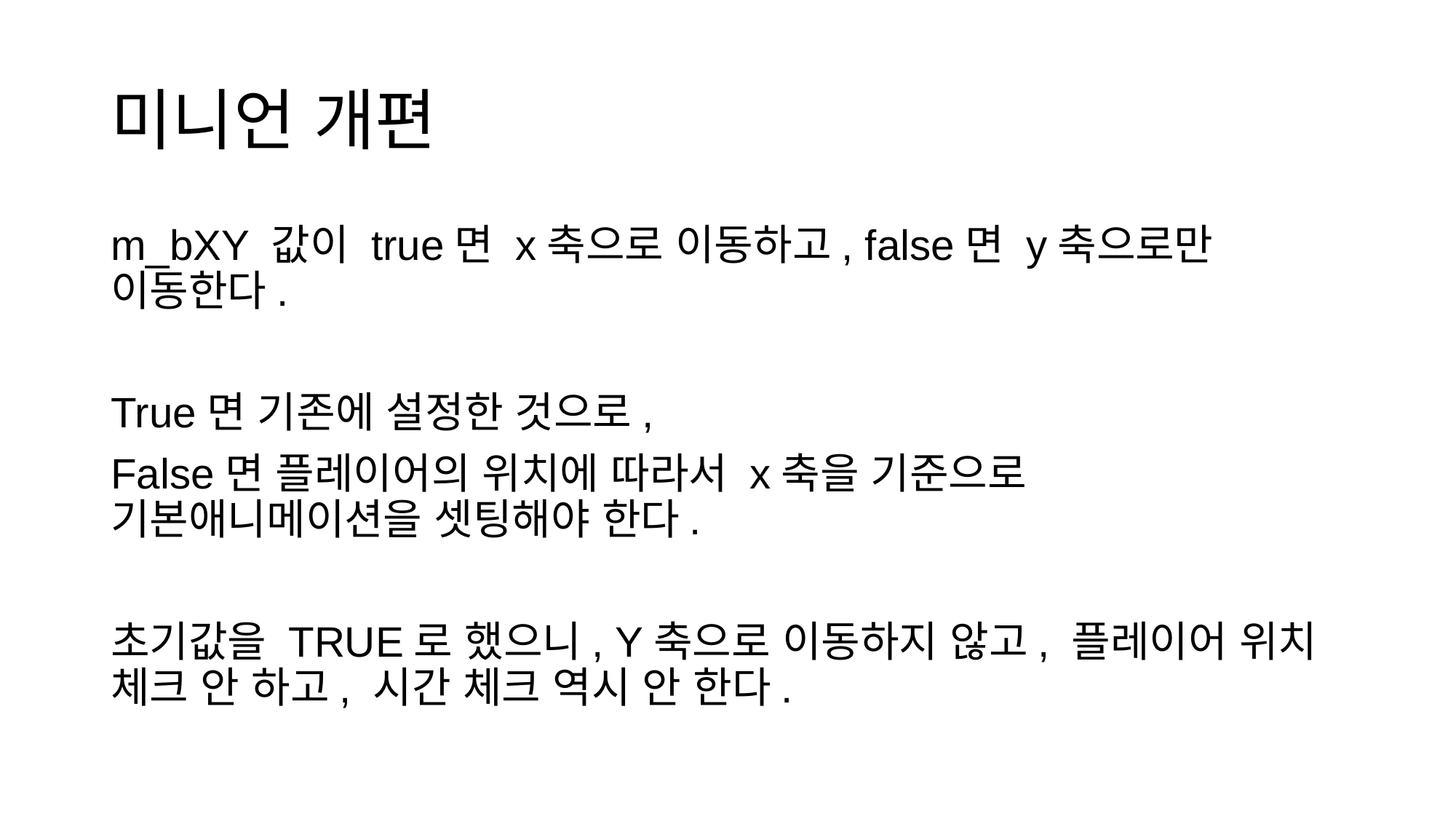

# 미니언 개편
m_bXY 값이 true면 x축으로 이동하고, false면 y축으로만 이동한다.

True면 기존에 설정한 것으로,
False면 플레이어의 위치에 따라서 x축을 기준으로 기본애니메이션을 셋팅해야 한다.

초기값을 TRUE로 했으니, Y축으로 이동하지 않고, 플레이어 위치 체크 안 하고, 시간 체크 역시 안 한다.